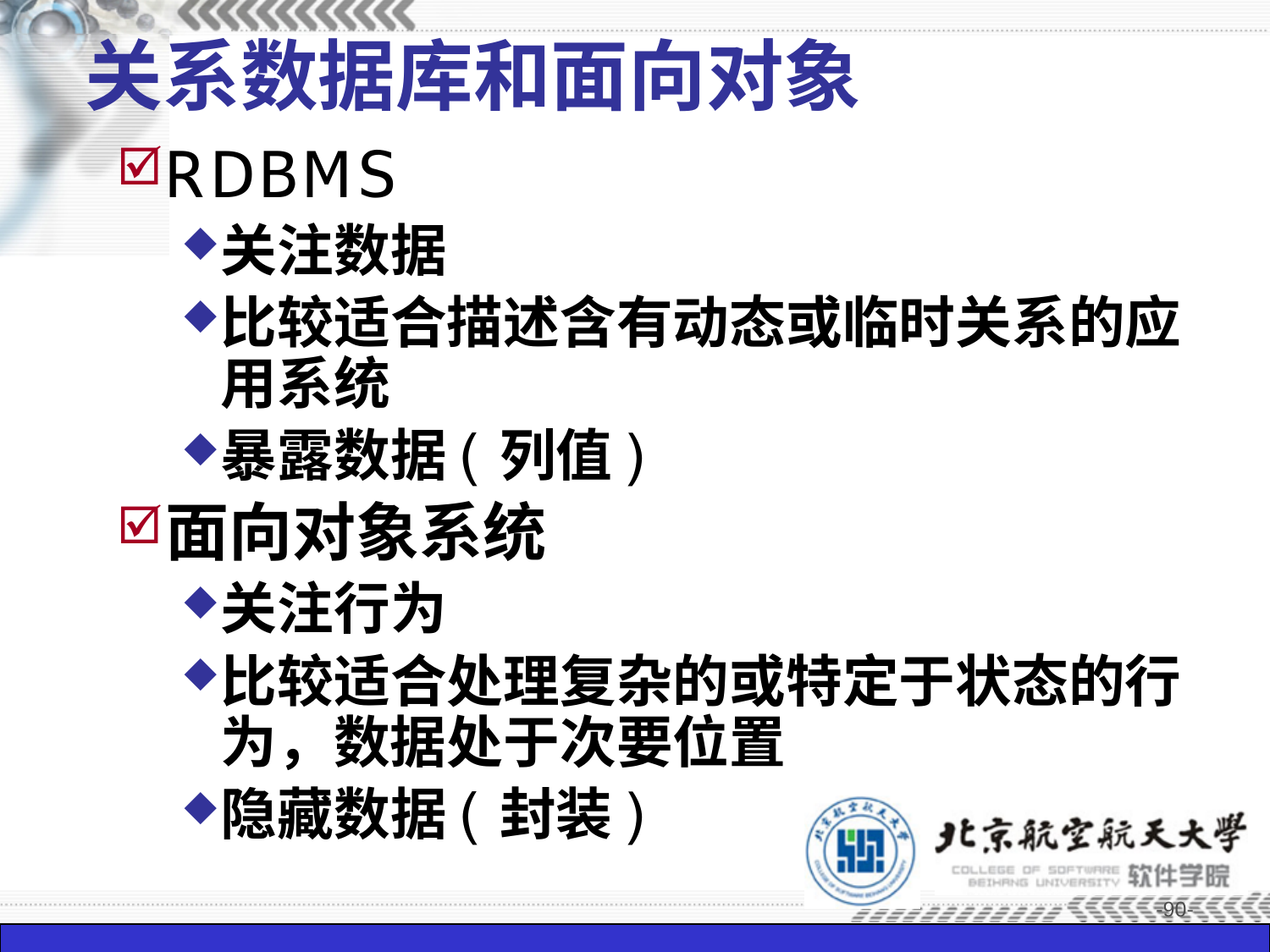

# 关系数据库和面向对象
RDBMS
关注数据
比较适合描述含有动态或临时关系的应用系统
暴露数据(列值)
面向对象系统
关注行为
比较适合处理复杂的或特定于状态的行为，数据处于次要位置
隐藏数据(封装)
-90-